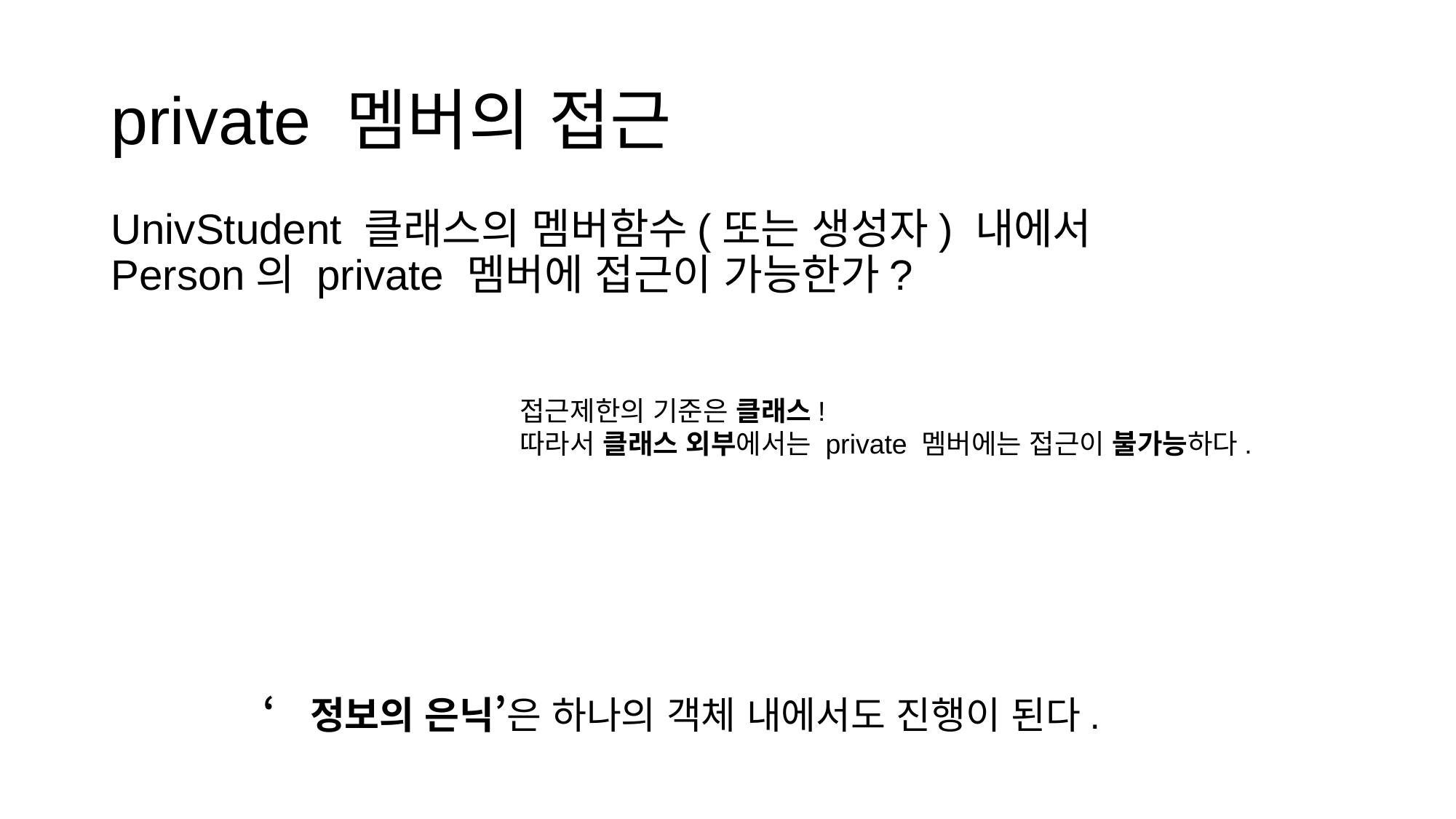

# private 멤버의 접근
UnivStudent 클래스의 멤버함수(또는 생성자) 내에서 Person의 private 멤버에 접근이 가능한가?
접근제한의 기준은 클래스!
따라서 클래스 외부에서는 private 멤버에는 접근이 불가능하다.
‘정보의 은닉’은 하나의 객체 내에서도 진행이 된다.